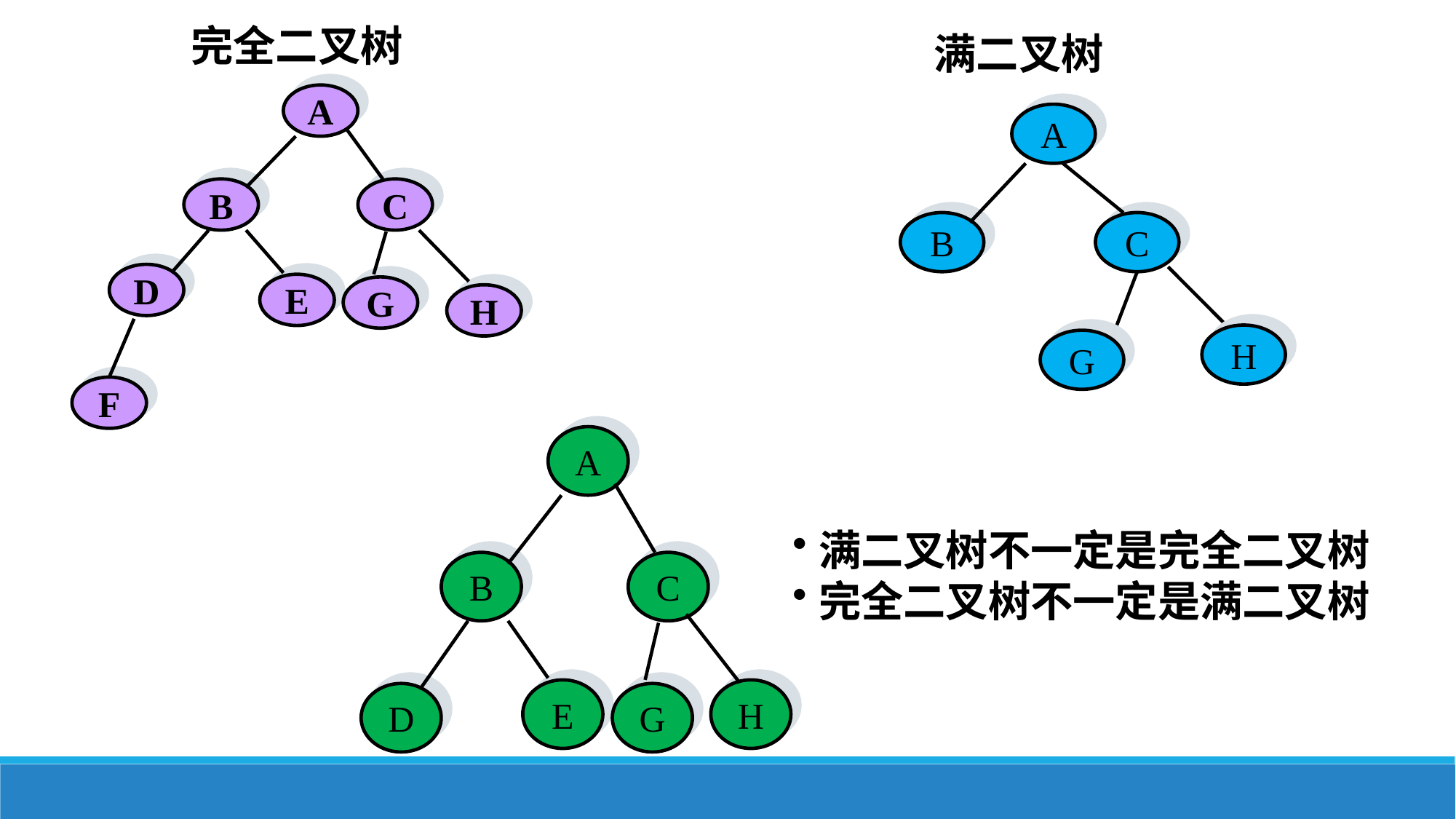

完全二叉树
满二叉树
A

B
C

D
E
G
H

F
A

B
C

H
G
A

B
C

E
H
D
G
满二叉树不一定是完全二叉树
完全二叉树不一定是满二叉树